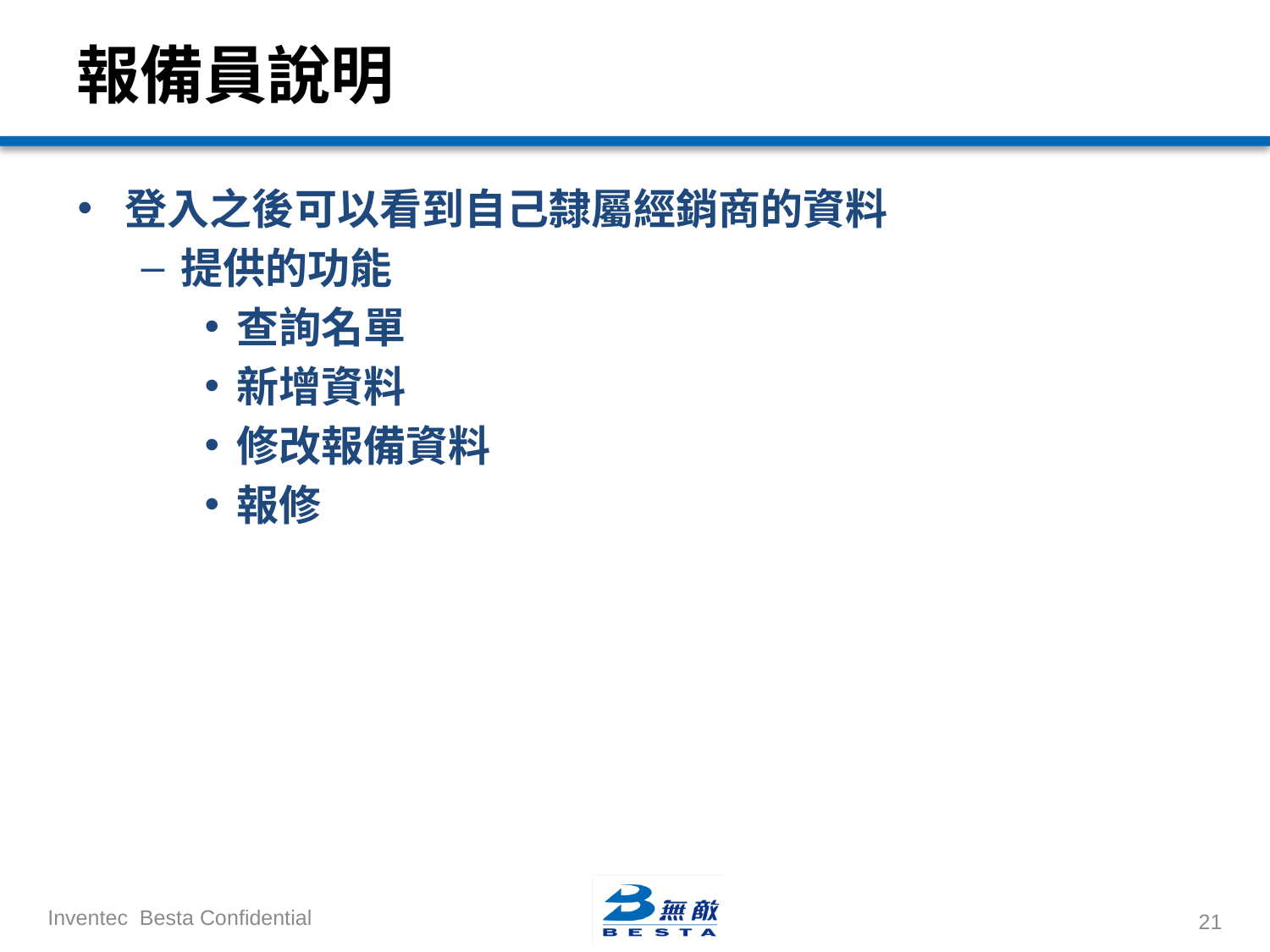

# 報備員說明
登入之後可以看到自己隸屬經銷商的資料
提供的功能
查詢名單
新增資料
修改報備資料
報修

Inventec  Besta Confidential